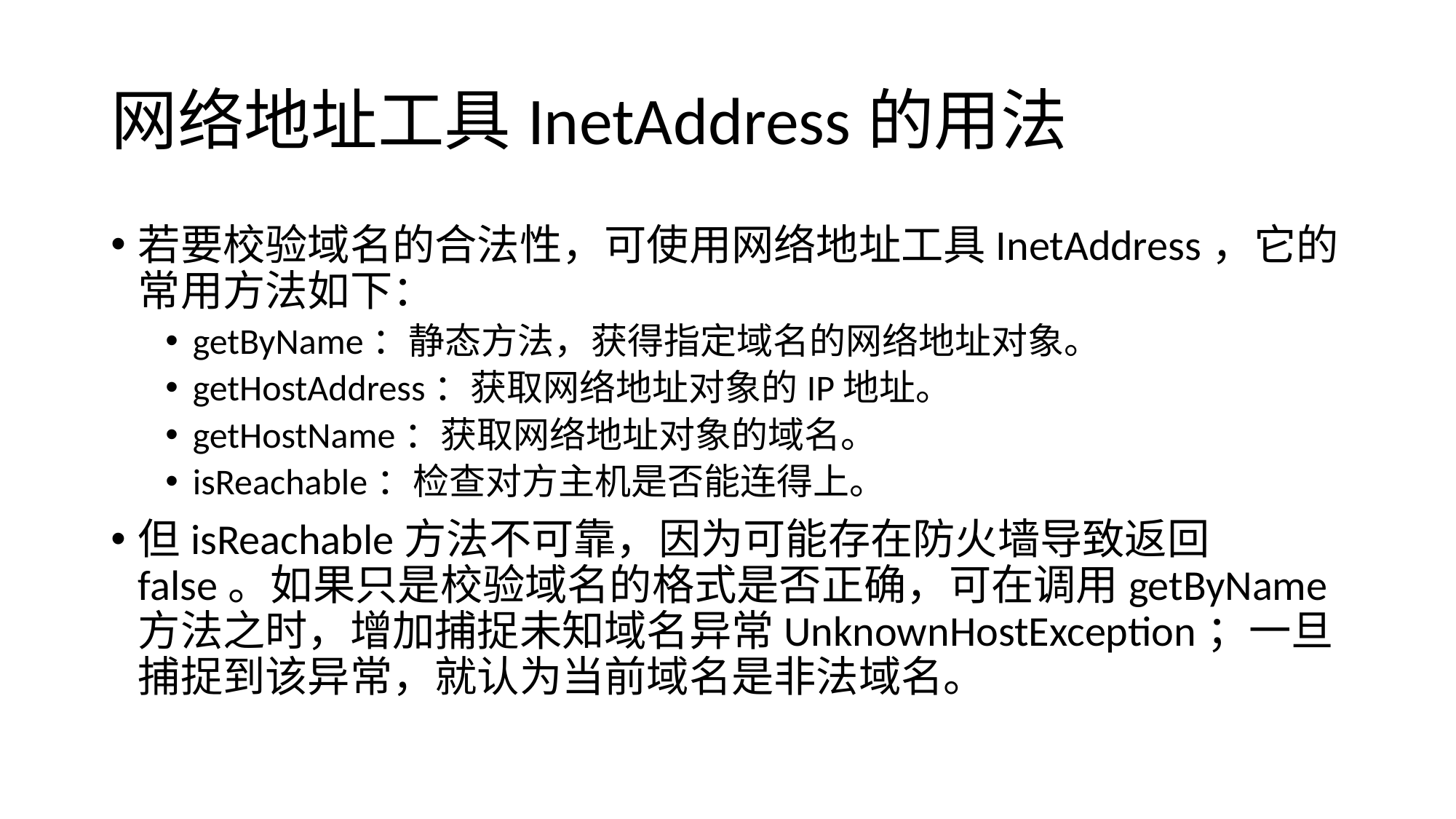

# 网络地址工具InetAddress的用法
若要校验域名的合法性，可使用网络地址工具InetAddress，它的常用方法如下：
getByName：静态方法，获得指定域名的网络地址对象。
getHostAddress：获取网络地址对象的IP地址。
getHostName：获取网络地址对象的域名。
isReachable：检查对方主机是否能连得上。
但isReachable方法不可靠，因为可能存在防火墙导致返回false。如果只是校验域名的格式是否正确，可在调用getByName方法之时，增加捕捉未知域名异常UnknownHostException；一旦捕捉到该异常，就认为当前域名是非法域名。